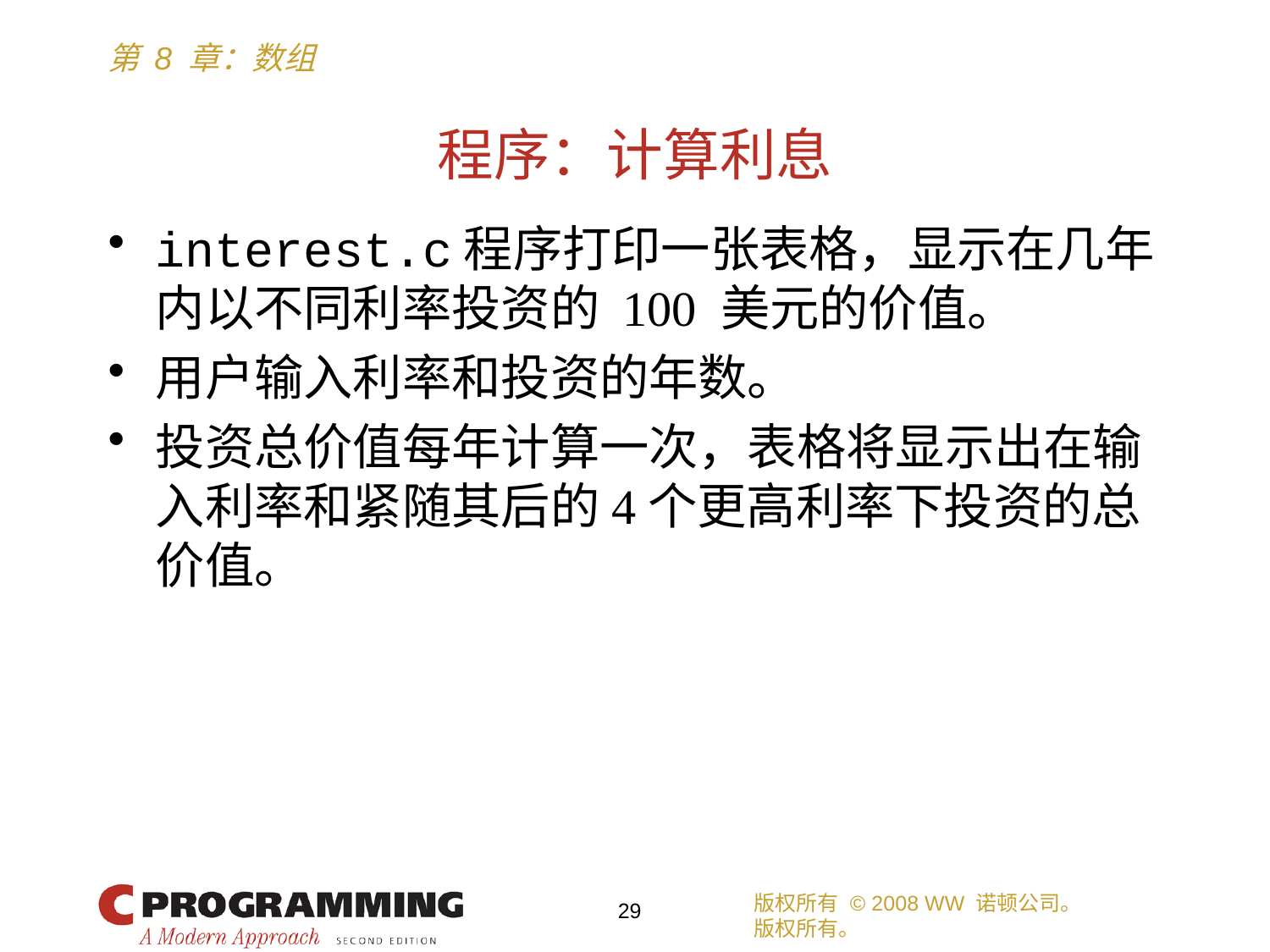

# 程序：计算利息
interest.c程序打印一张表格，显示在几年内以不同利率投资的 100 美元的价值。
用户输入利率和投资的年数。
投资总价值每年计算一次，表格将显示出在输入利率和紧随其后的4个更高利率下投资的总价值。
版权所有 © 2008 WW 诺顿公司。
版权所有。
29